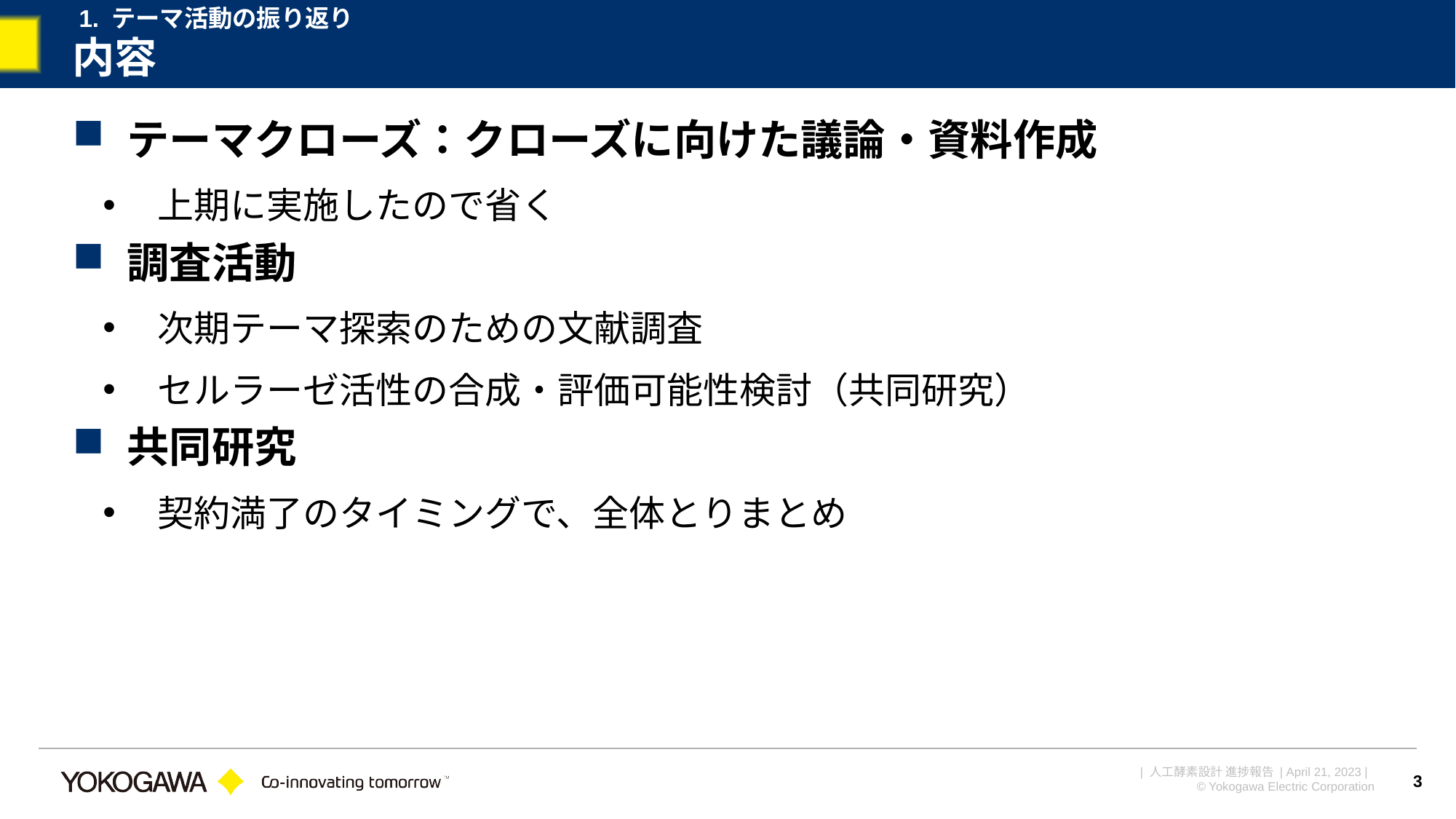

1. テーマ活動の振り返り
# 内容
テーマクローズ：クローズに向けた議論・資料作成
上期に実施したので省く
調査活動
次期テーマ探索のための文献調査
セルラーゼ活性の合成・評価可能性検討（共同研究）
共同研究
契約満了のタイミングで、全体とりまとめ
3